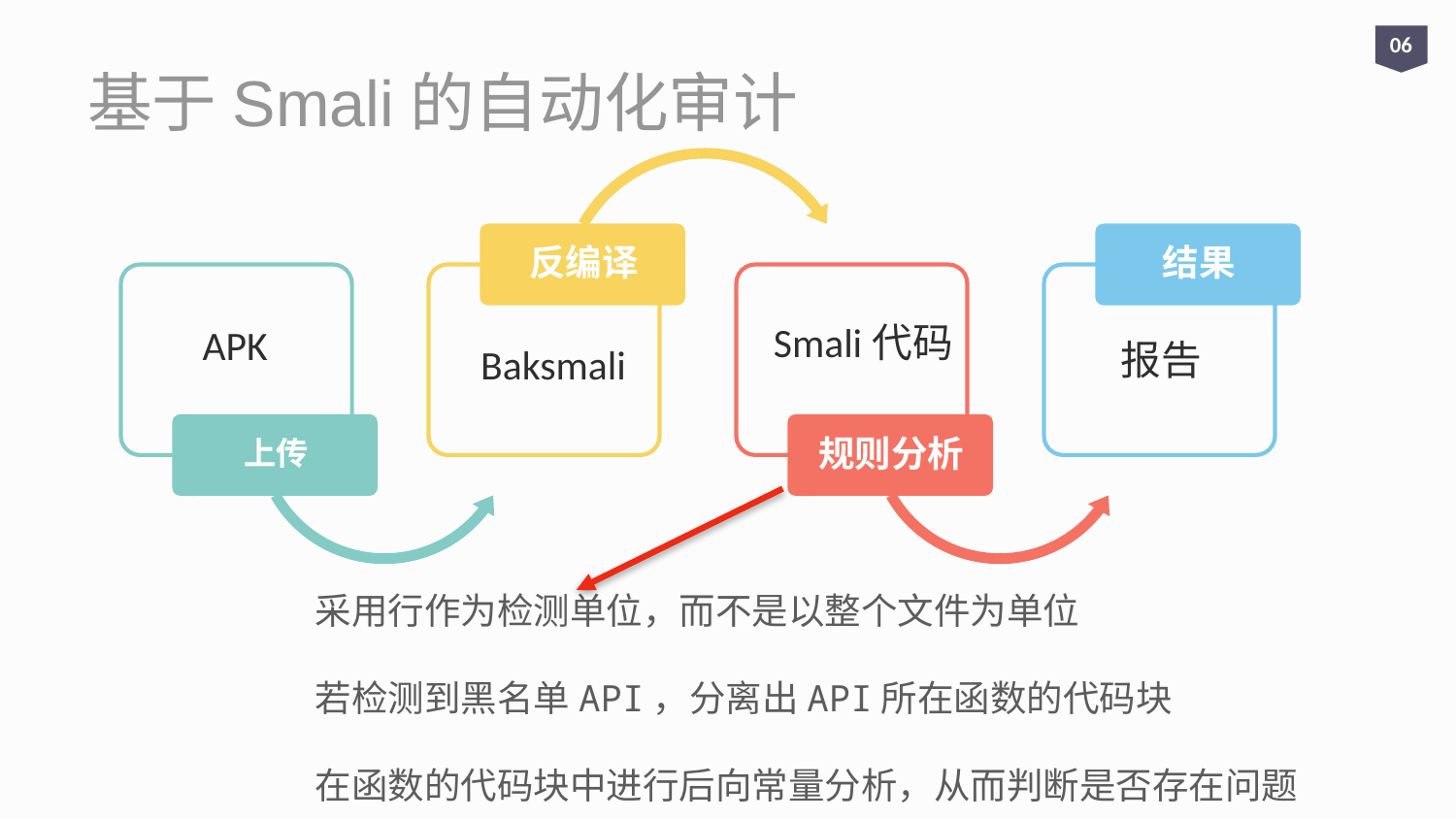

06
# 基于Smali的自动化审计
上传
反编译
规则分析
结果
Smali代码
APK
报告
Baksmali
采用行作为检测单位，而不是以整个文件为单位

若检测到黑名单API，分离出API所在函数的代码块

在函数的代码块中进行后向常量分析，从而判断是否存在问题